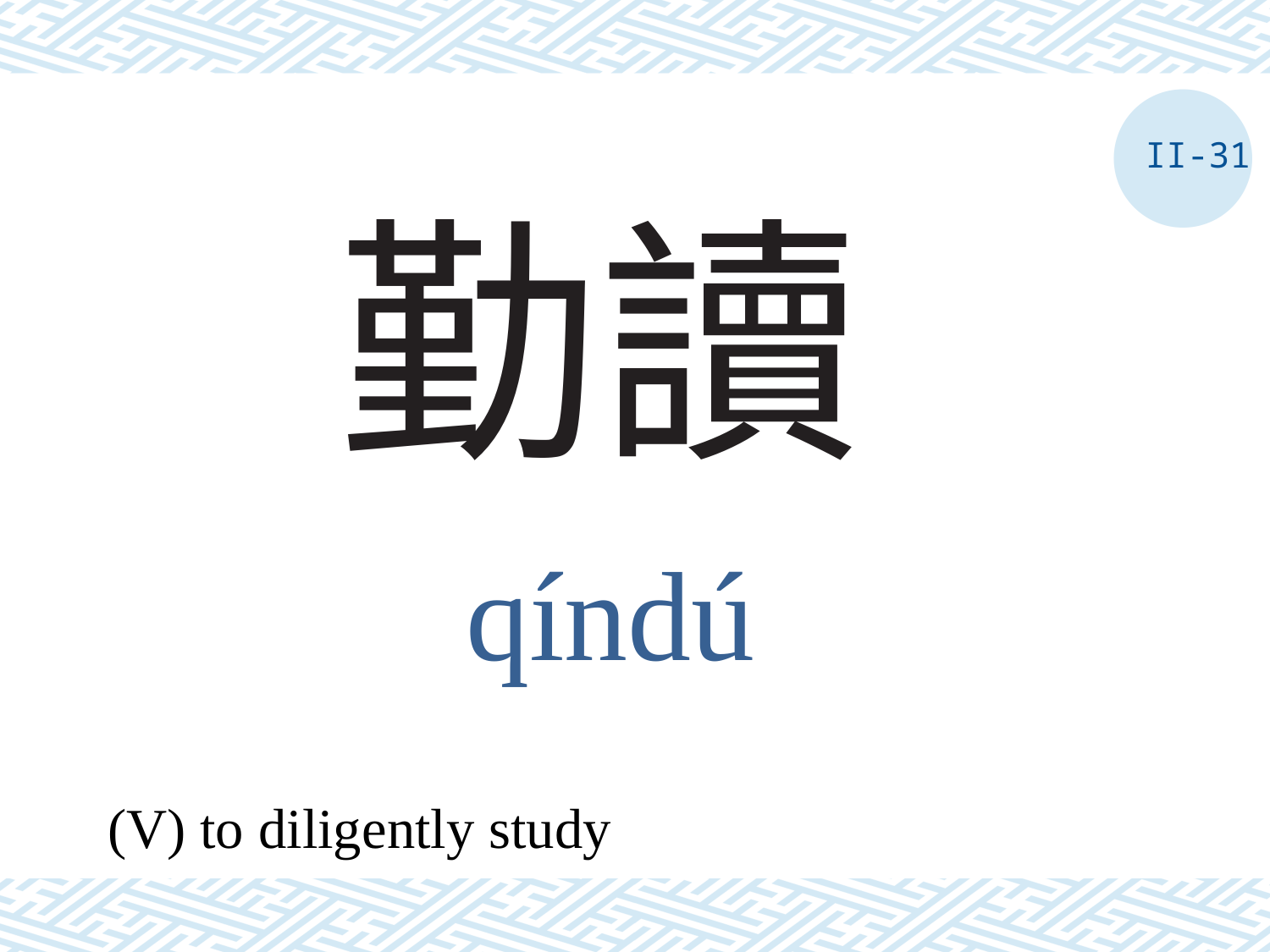

II-31

# 勤讀
qíndú
(V) to diligently study